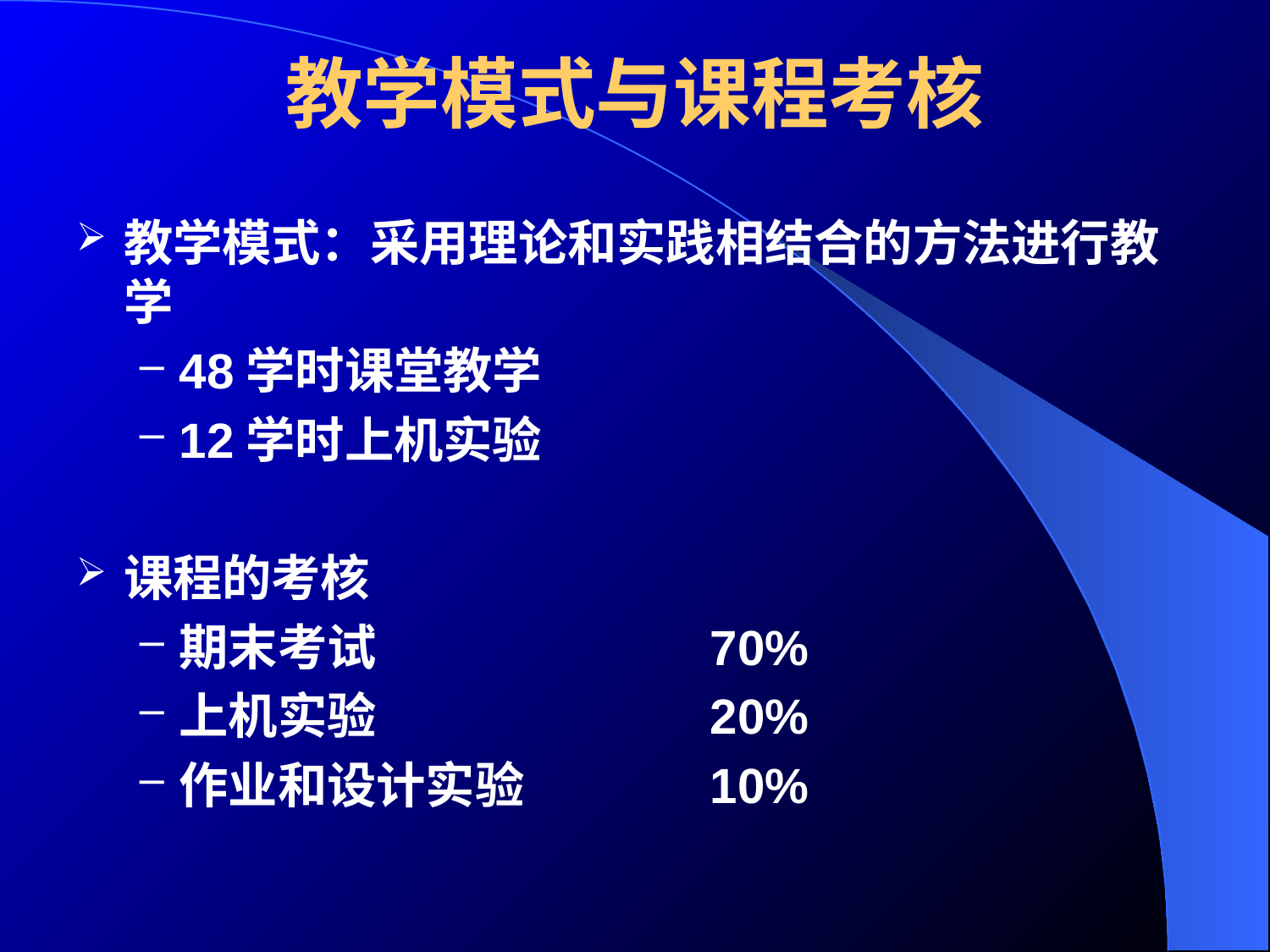

教学模式与课程考核
教学模式：采用理论和实践相结合的方法进行教学
48学时课堂教学
12学时上机实验

课程的考核
期末考试       		 70%
上机实验       		 20%
作业和设计实验      	 10%